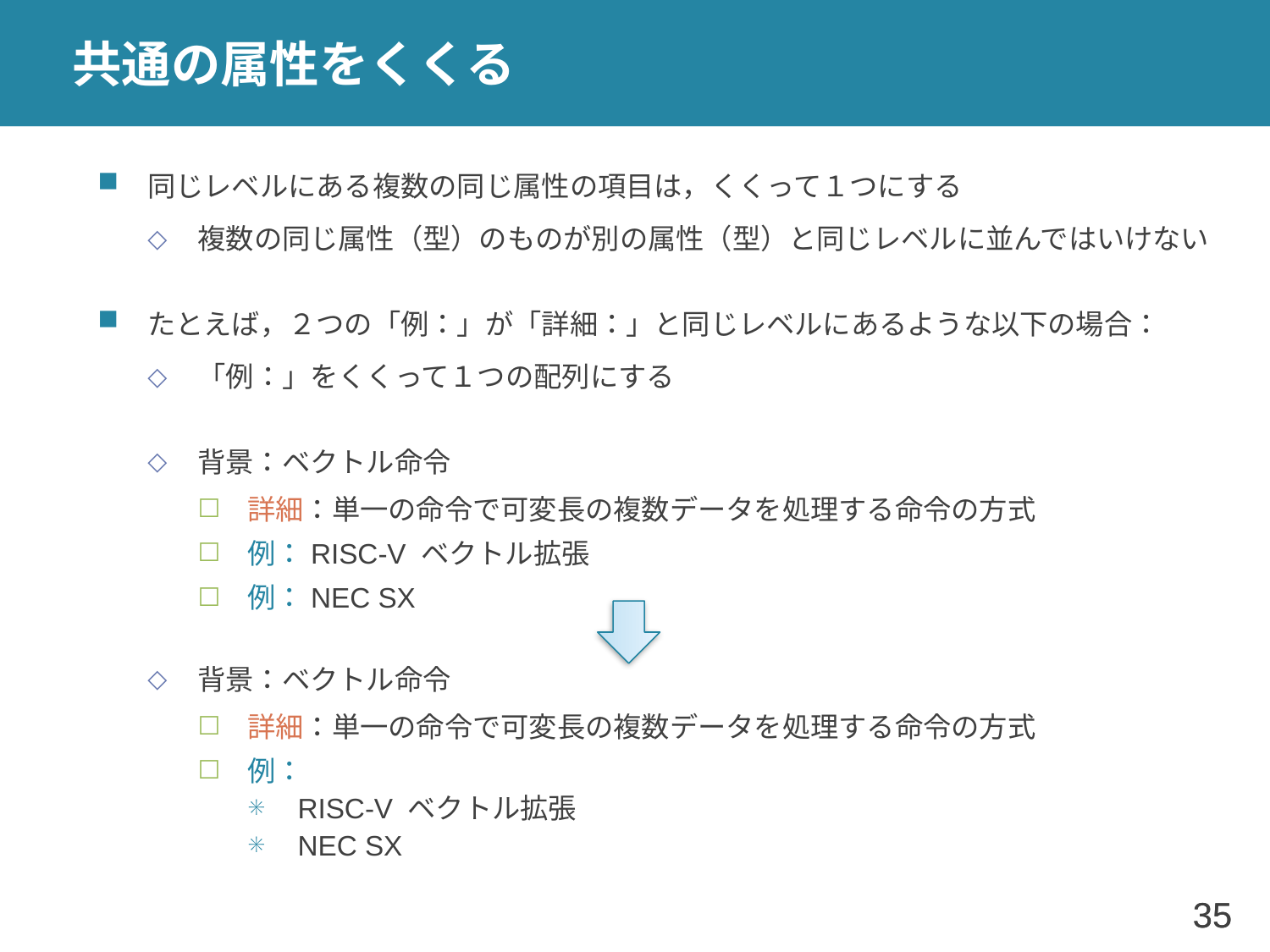

# 共通の属性をくくる
同じレベルにある複数の同じ属性の項目は，くくって１つにする
複数の同じ属性（型）のものが別の属性（型）と同じレベルに並んではいけない
たとえば，２つの「例：」が「詳細：」と同じレベルにあるような以下の場合：
「例：」をくくって１つの配列にする
背景：ベクトル命令
詳細：単一の命令で可変長の複数データを処理する命令の方式
例：RISC-V ベクトル拡張
例：NEC SX
背景：ベクトル命令
詳細：単一の命令で可変長の複数データを処理する命令の方式
例：
RISC-V ベクトル拡張
NEC SX